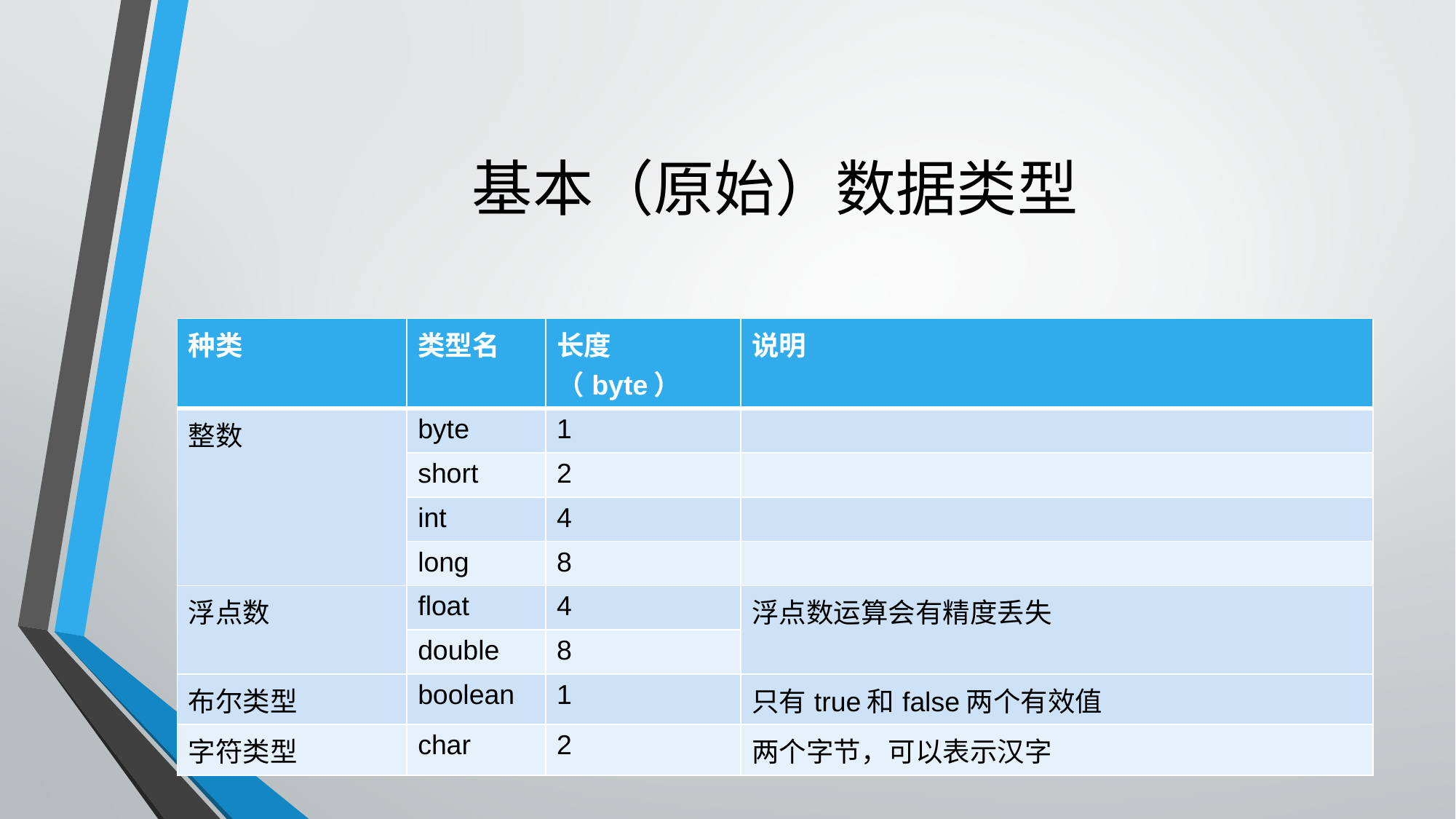

# 基本（原始）数据类型
| 种类 | 类型名 | 长度（byte） | 说明 |
| --- | --- | --- | --- |
| 整数 | byte | 1 |  |
|  | short | 2 |  |
|  | int | 4 |  |
|  | long | 8 |  |
| 浮点数 | float | 4 | 浮点数运算会有精度丢失 |
|  | double | 8 |  |
| 布尔类型 | boolean | 1 | 只有true和false两个有效值 |
| 字符类型 | char | 2 | 两个字节，可以表示汉字 |